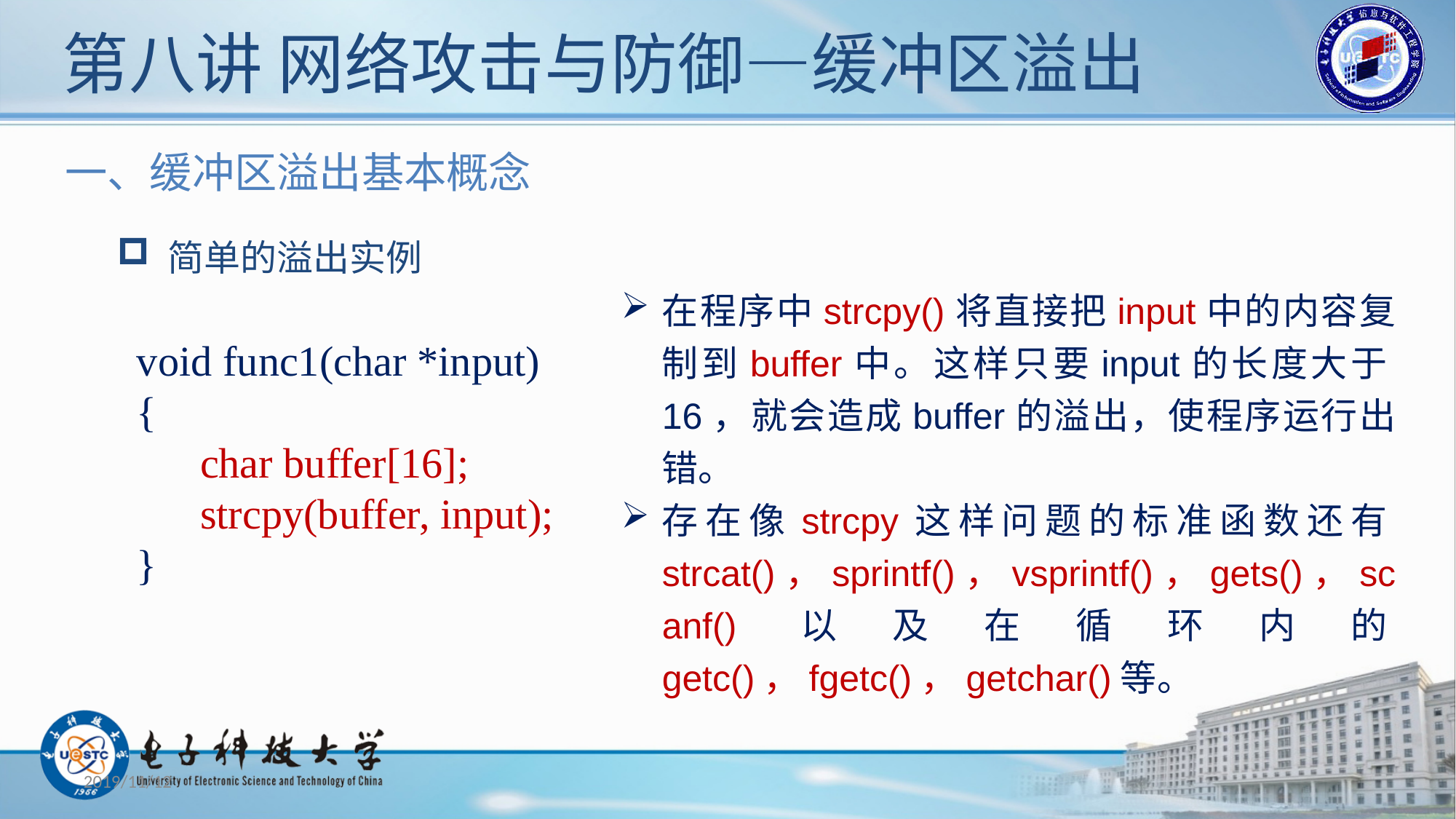

# 第八讲 网络攻击与防御—缓冲区溢出
一、缓冲区溢出基本概念
 简单的溢出实例
在程序中strcpy()将直接把input中的内容复制到buffer中。这样只要input的长度大于16，就会造成buffer的溢出，使程序运行出错。
存在像strcpy这样问题的标准函数还有strcat()，sprintf()，vsprintf()，gets()，scanf()以及在循环内的getc()，fgetc()，getchar()等。
void func1(char *input)
{
      char buffer[16];
      strcpy(buffer, input);
}
2019/11/12